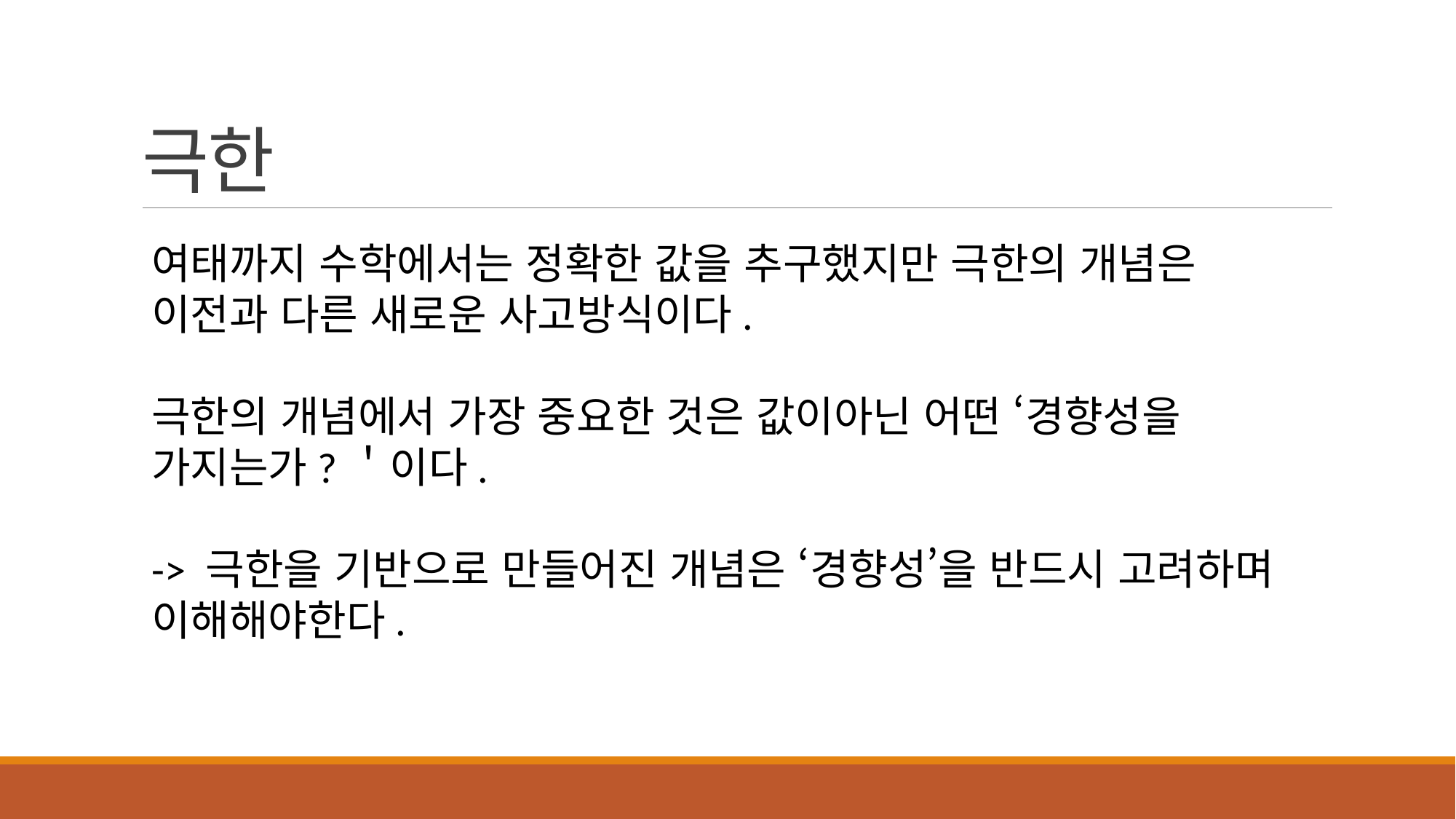

# 극한
여태까지 수학에서는 정확한 값을 추구했지만 극한의 개념은 이전과 다른 새로운 사고방식이다.

극한의 개념에서 가장 중요한 것은 값이아닌 어떤 ‘경향성을 가지는가?＇이다.

-> 극한을 기반으로 만들어진 개념은 ‘경향성’을 반드시 고려하며 이해해야한다.